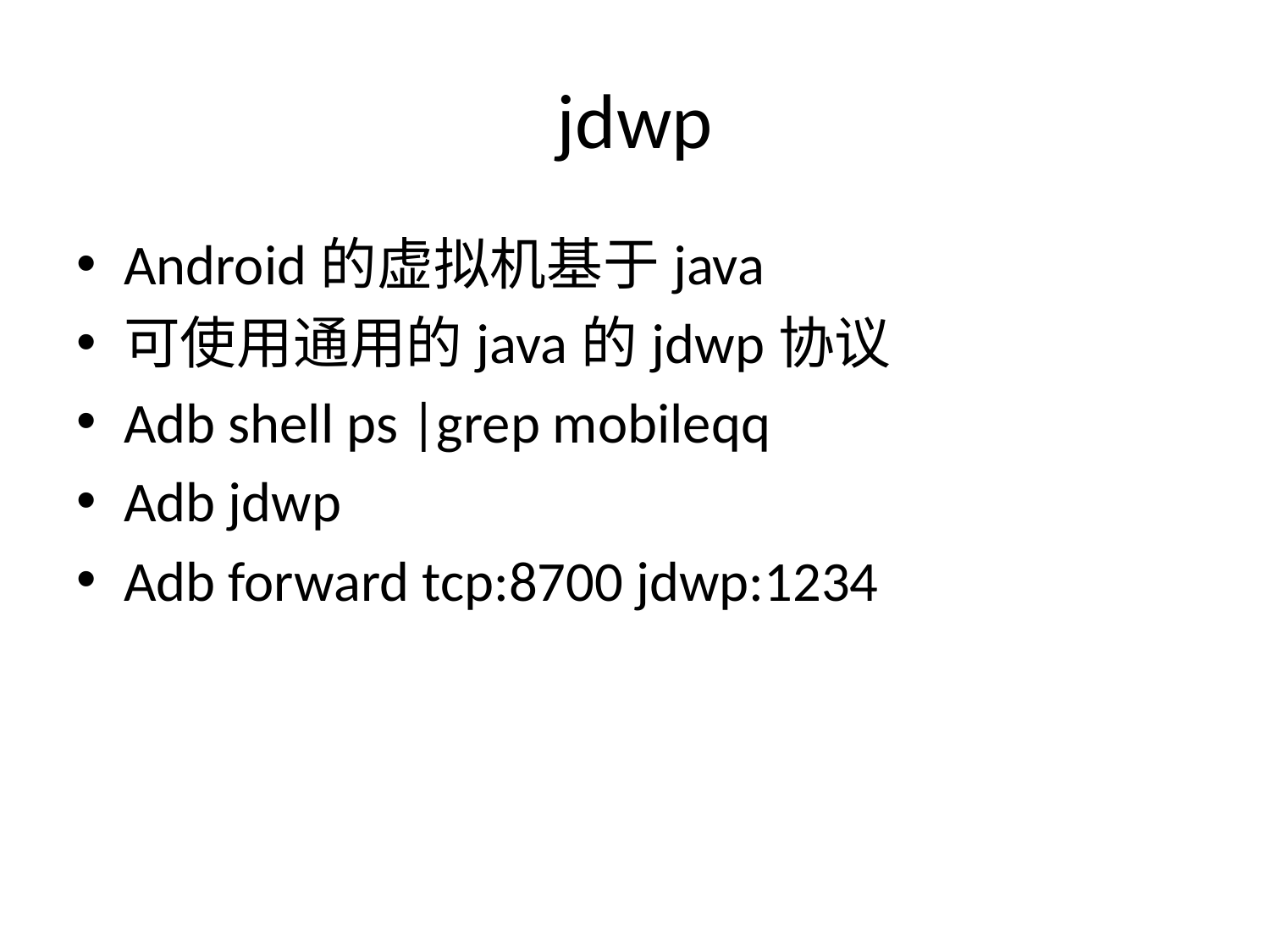

# jdwp
Android的虚拟机基于java
可使用通用的java的jdwp协议
Adb shell ps |grep mobileqq
Adb jdwp
Adb forward tcp:8700 jdwp:1234